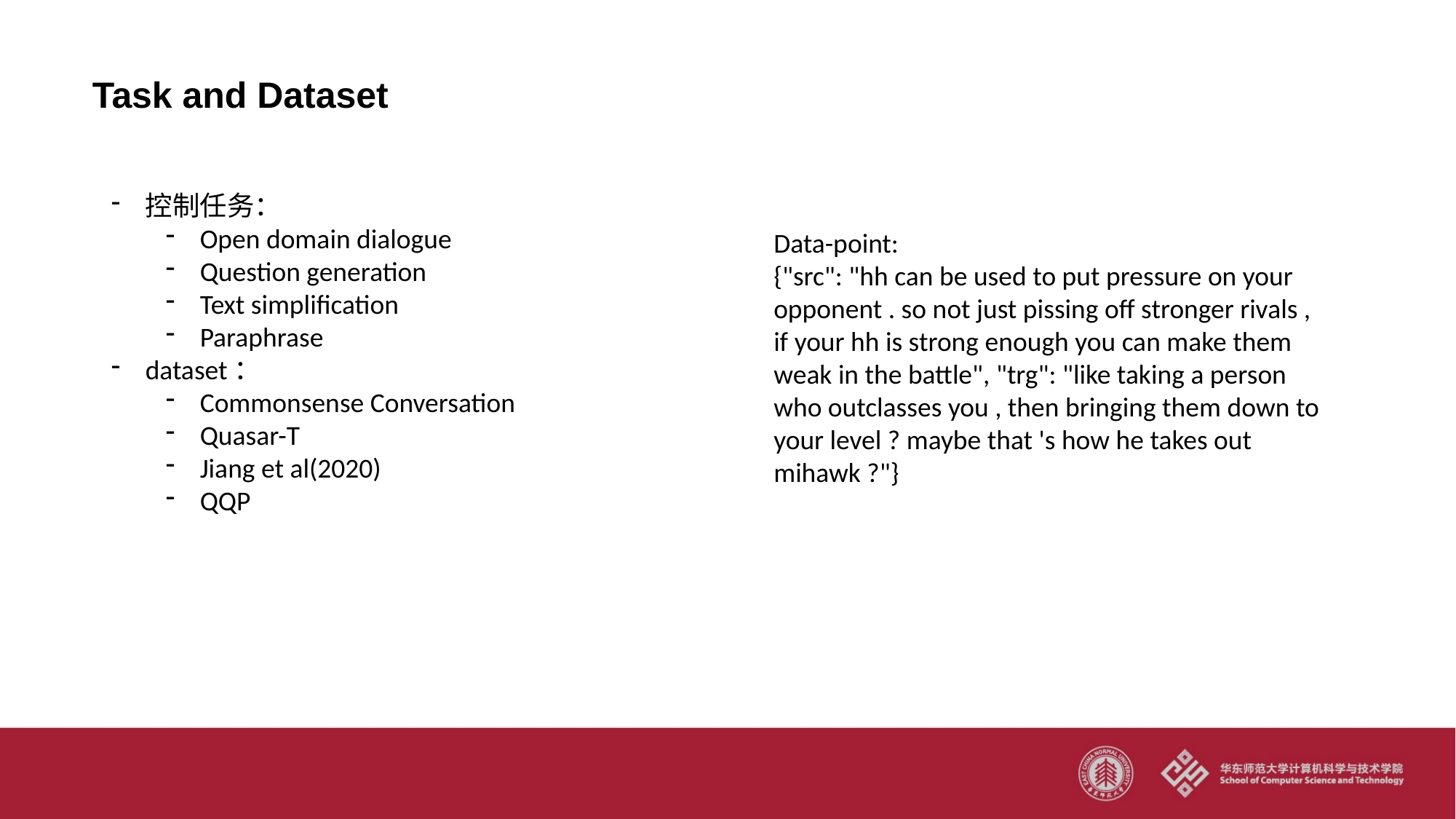

Task and Dataset
控制任务：
Open domain dialogue
Question generation
Text simplification
Paraphrase
dataset：
Commonsense Conversation
Quasar-T
Jiang et al(2020)
QQP
Data-point:
{"src": "hh can be used to put pressure on your opponent . so not just pissing off stronger rivals , if your hh is strong enough you can make them weak in the battle", "trg": "like taking a person who outclasses you , then bringing them down to your level ? maybe that 's how he takes out mihawk ?"}